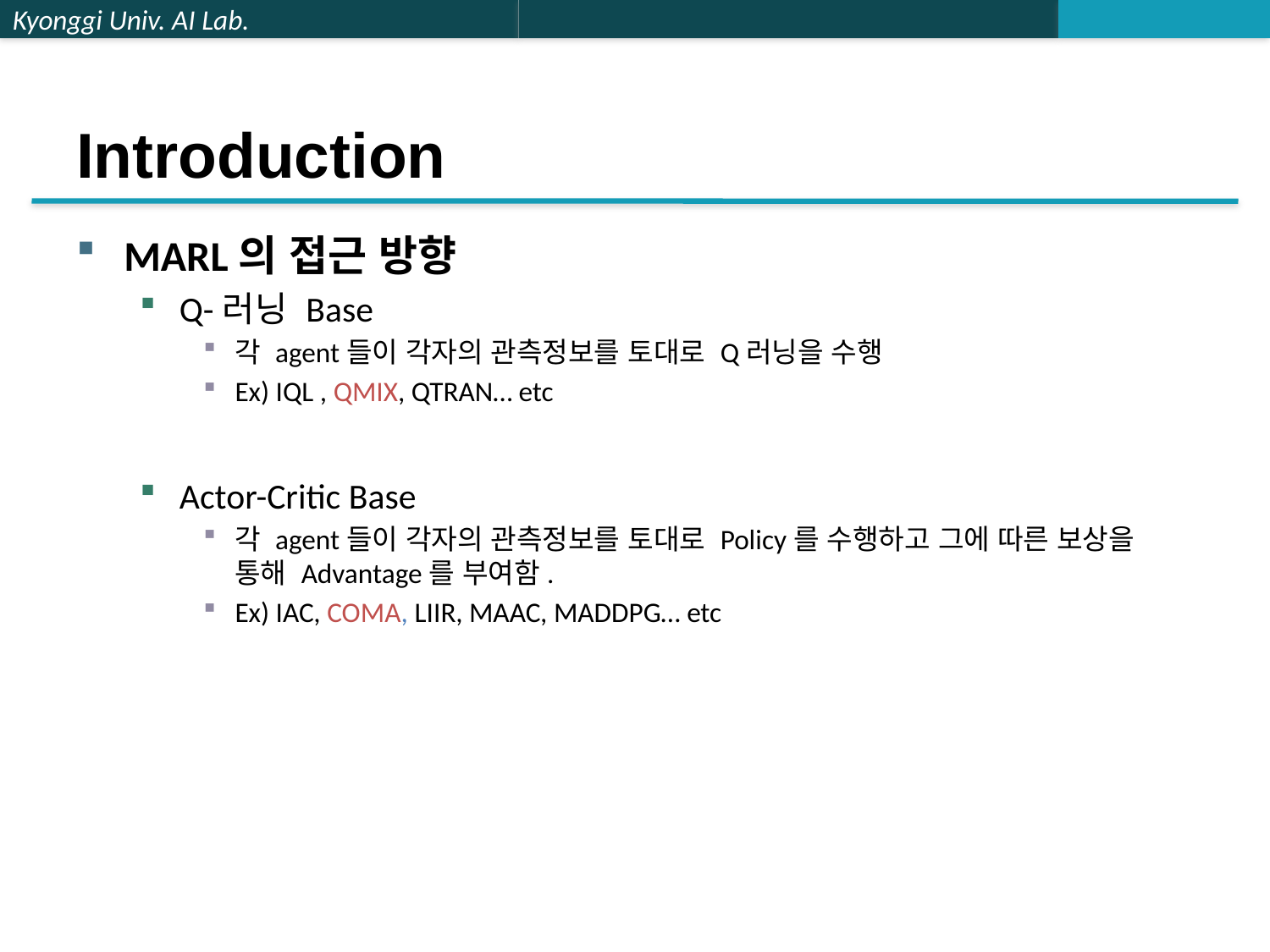

# Introduction
MARL의 접근 방향
Q-러닝 Base
각 agent들이 각자의 관측정보를 토대로 Q러닝을 수행
Ex) IQL , QMIX, QTRAN… etc

Actor-Critic Base
각 agent들이 각자의 관측정보를 토대로 Policy를 수행하고 그에 따른 보상을  통해 Advantage를 부여함.
Ex) IAC, COMA, LIIR, MAAC, MADDPG… etc